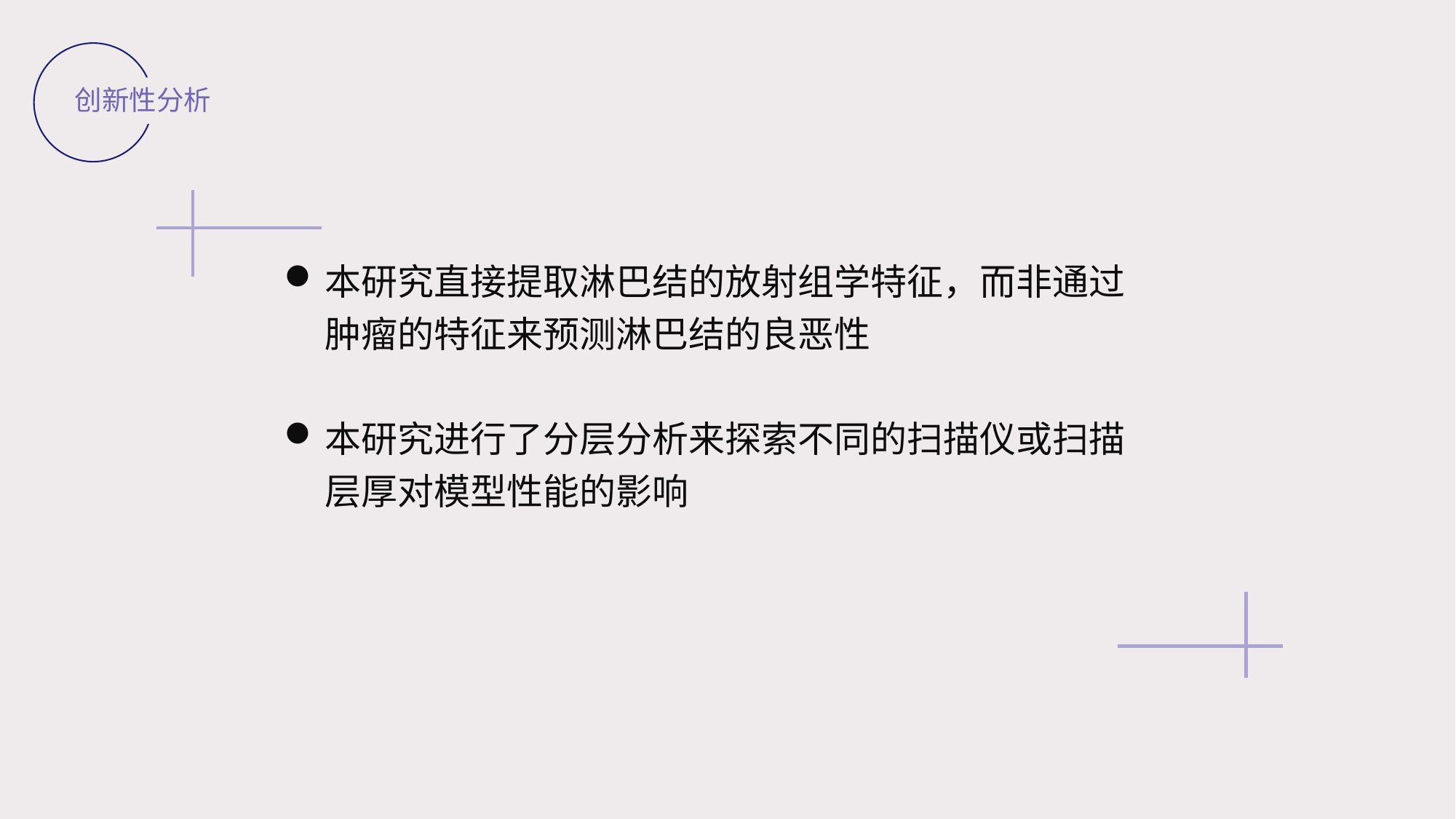

创新性分析
本研究直接提取淋巴结的放射组学特征，而非通过肿瘤的特征来预测淋巴结的良恶性

本研究进行了分层分析来探索不同的扫描仪或扫描层厚对模型性能的影响